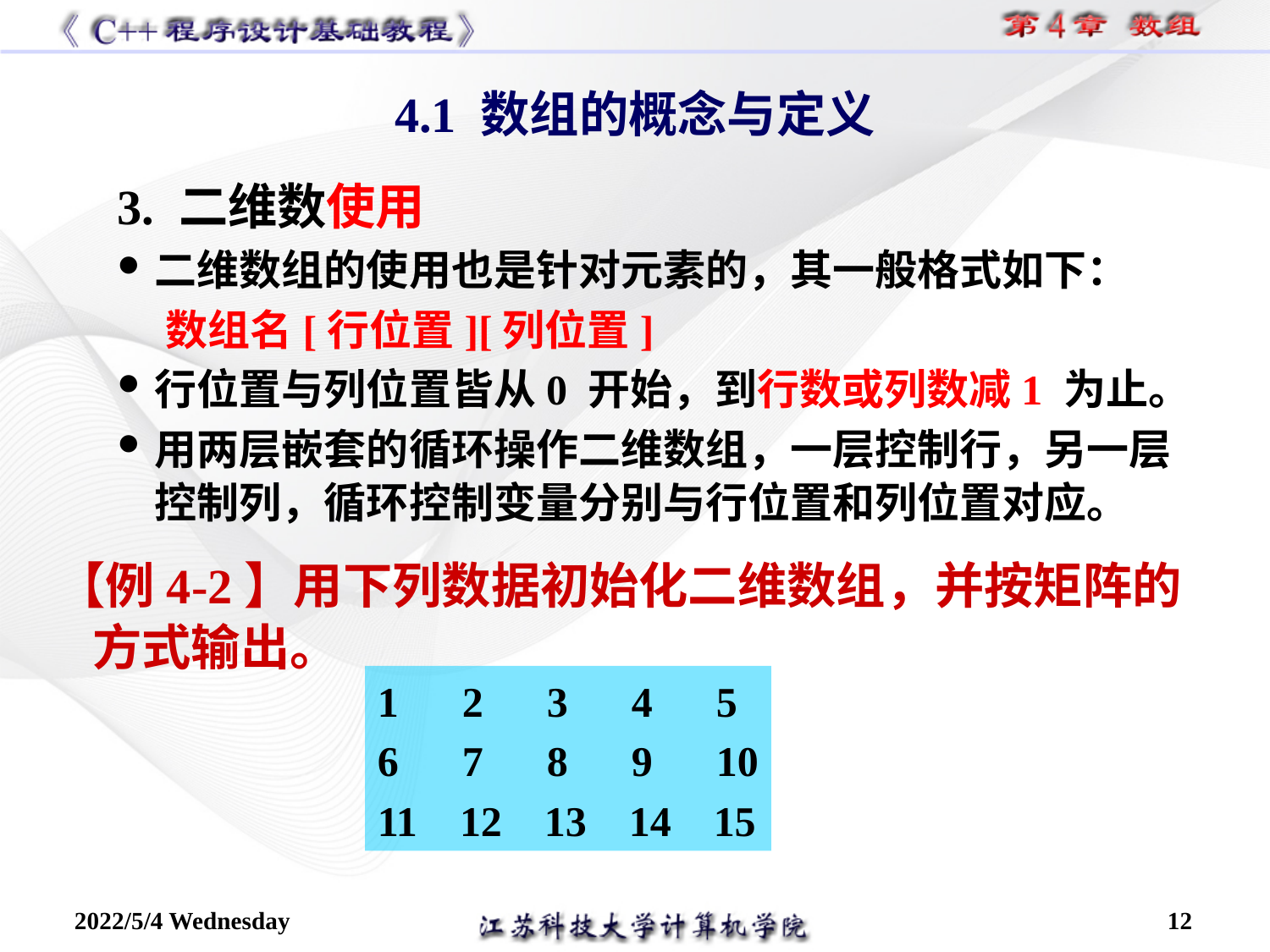

4.1 数组的概念与定义
3. 二维数使用
二维数组的使用也是针对元素的，其一般格式如下：
    数组名[行位置][列位置]
行位置与列位置皆从0 开始，到行数或列数减1 为止。
用两层嵌套的循环操作二维数组，一层控制行，另一层控制列，循环控制变量分别与行位置和列位置对应。
【例4-2】用下列数据初始化二维数组，并按矩阵的方式输出。
1      2      3      4      5
6      7      8      9      10
11    12    13    14    15